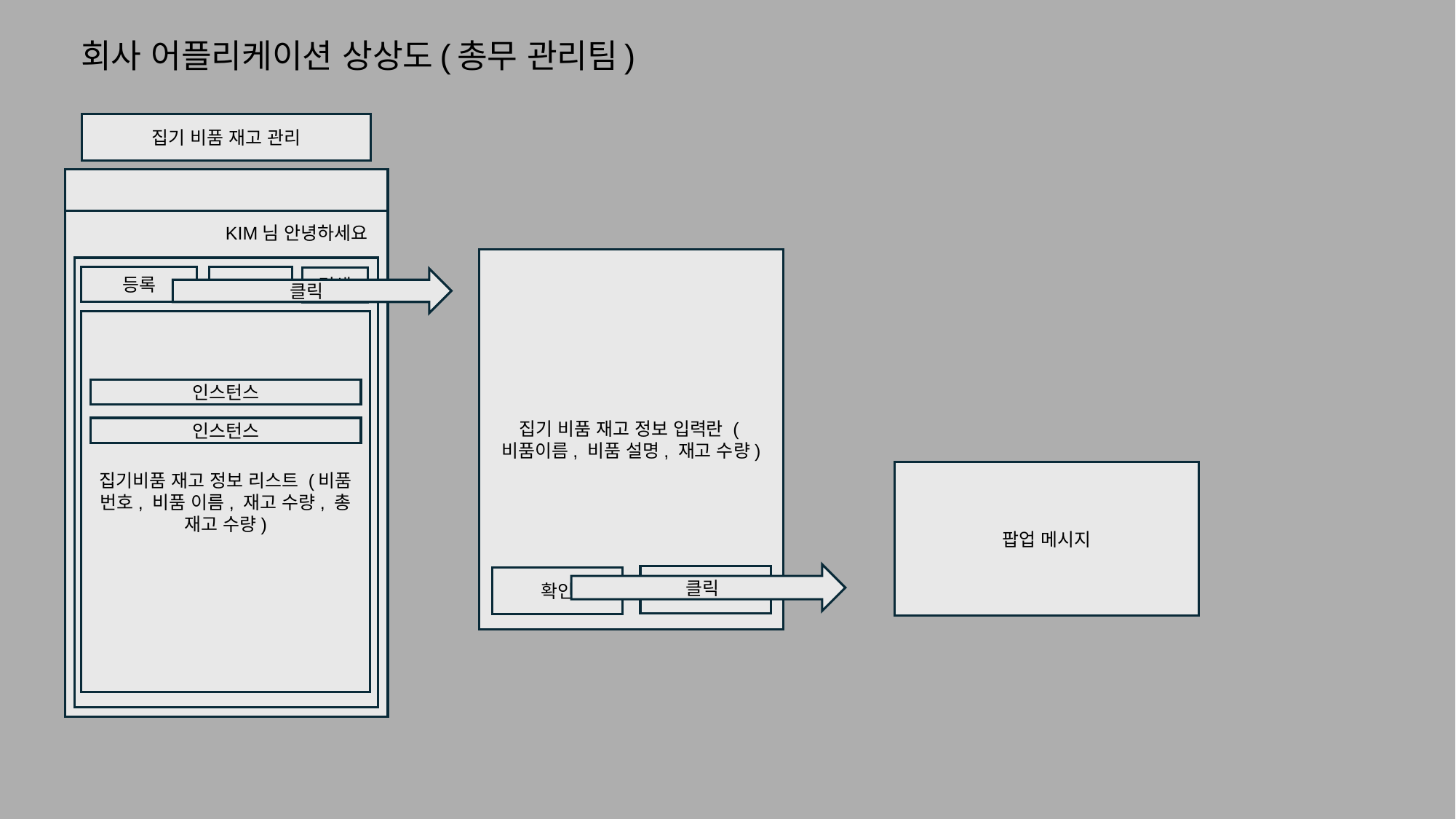

# 회사 어플리케이션 상상도(총무 관리팀)
집기 비품 재고 관리

KIM님 안녕하세요
집기 비품 재고 정보 입력란 (비품이름, 비품 설명, 재고 수량)

등록

검색
클릭
집기비품 재고 정보 리스트 (비품 번호, 비품 이름, 재고 수량, 총 재고 수량)
인스턴스
인스턴스
팝업 메시지
클릭
취소
확인